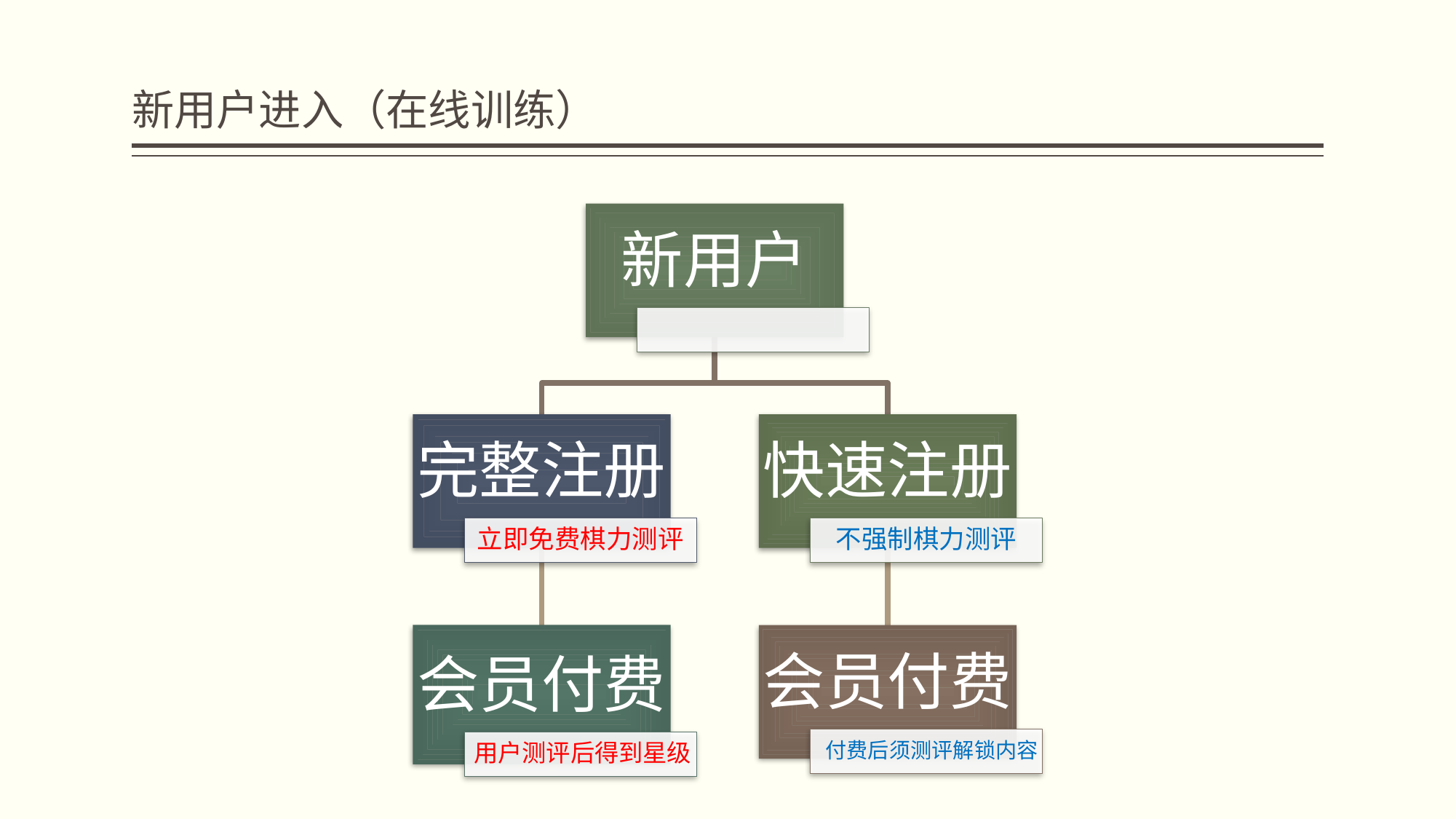

# 新用户进入（在线训练）
新用户

完整注册
立即免费棋力测评
会员付费
用户测评后得到星级
快速注册
不强制棋力测评
会员付费
付费后须测评解锁内容